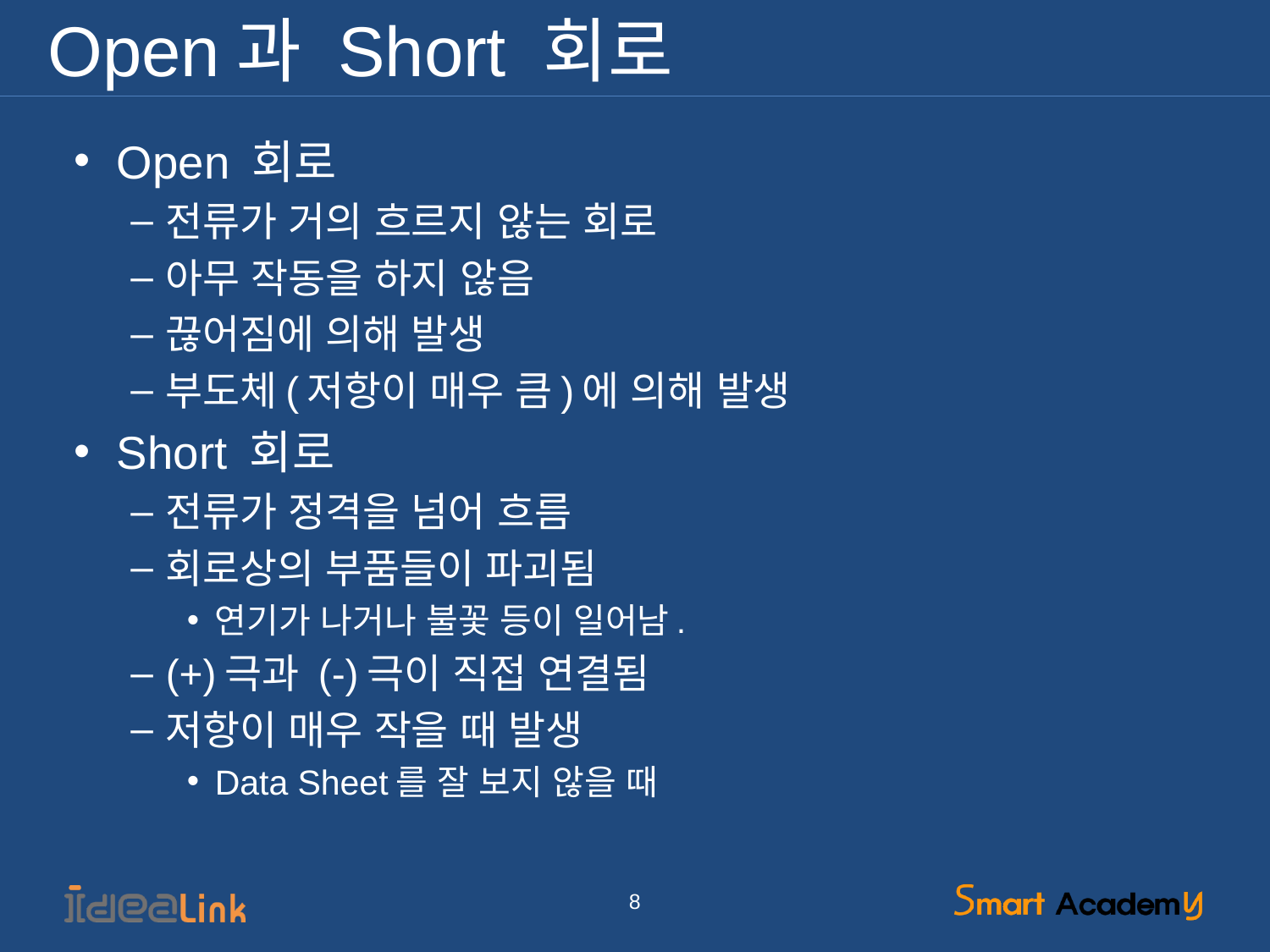

# Open과 Short 회로
Open 회로
전류가 거의 흐르지 않는 회로
아무 작동을 하지 않음
끊어짐에 의해 발생
부도체(저항이 매우 큼)에 의해 발생
Short 회로
전류가 정격을 넘어 흐름
회로상의 부품들이 파괴됨
연기가 나거나 불꽃 등이 일어남.
(+)극과 (-)극이 직접 연결됨
저항이 매우 작을 때 발생
Data Sheet를 잘 보지 않을 때

8